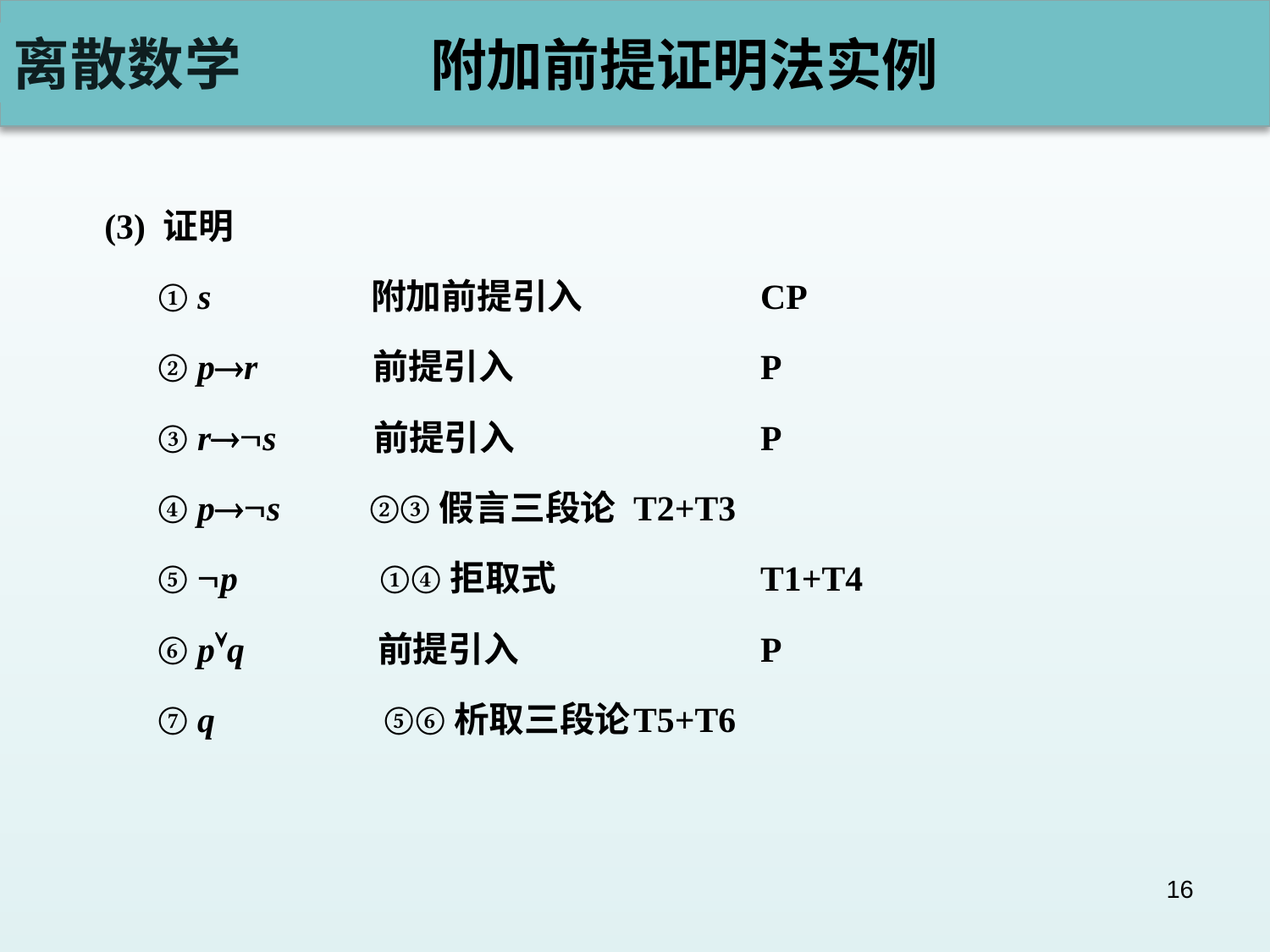

# 附加前提证明法实例
   (3) 证明
         ① s                 附加前提引入		CP
         ② p→r            前提引入		P
         ③ r→¬s          前提引入		P
         ④ p→¬s          ②③假言三段论	T2+T3
         ⑤ ¬p                ①④拒取式		T1+T4
         ⑥ p∨q              前提引入		P
         ⑦ q                   ⑤⑥析取三段论	T5+T6
16